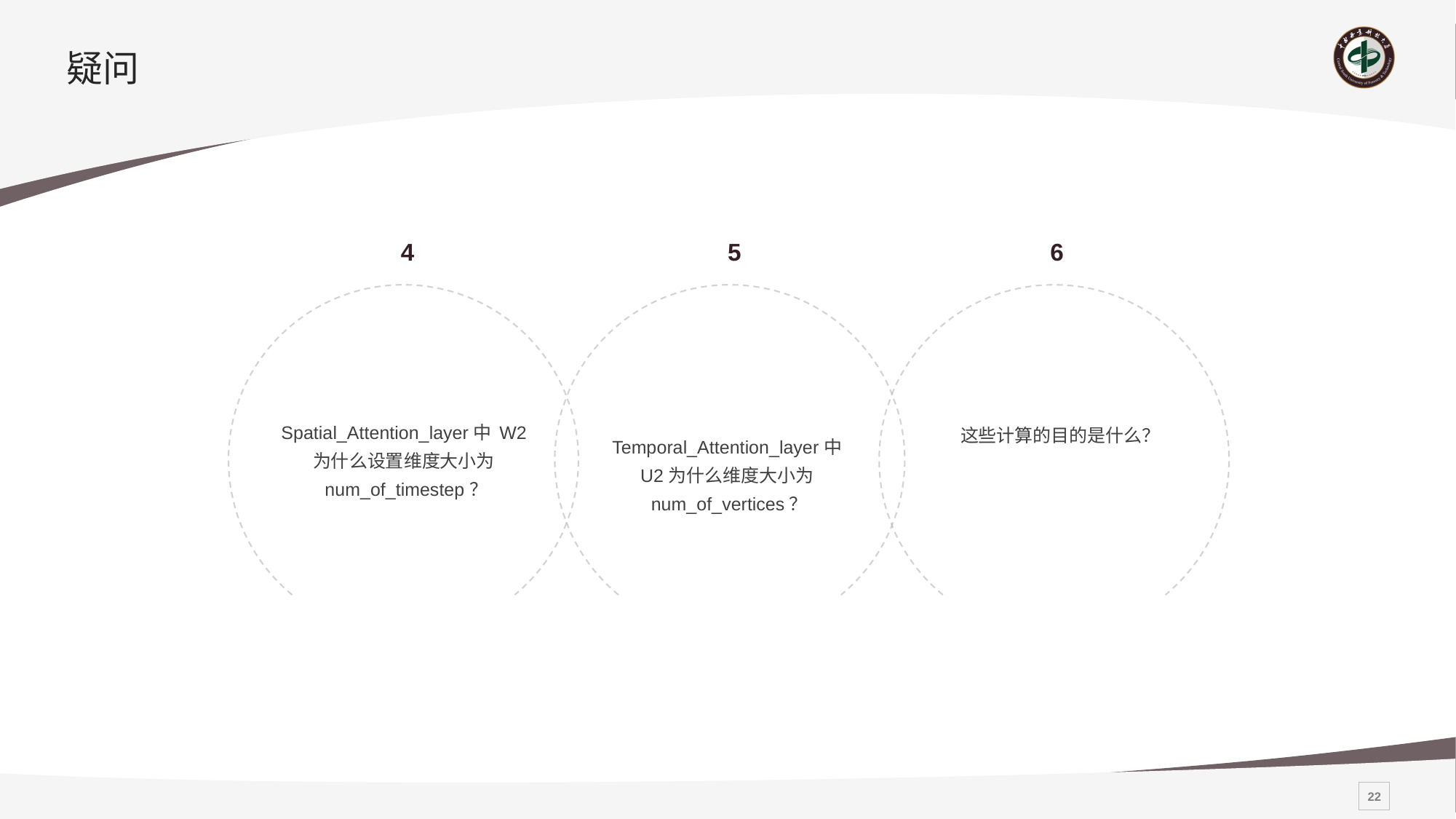

# 疑问
4
5
6

Spatial_Attention_layer中	W2为什么设置维度大小为num_of_timestep？
这些计算的目的是什么？
Temporal_Attention_layer中U2为什么维度大小为num_of_vertices？